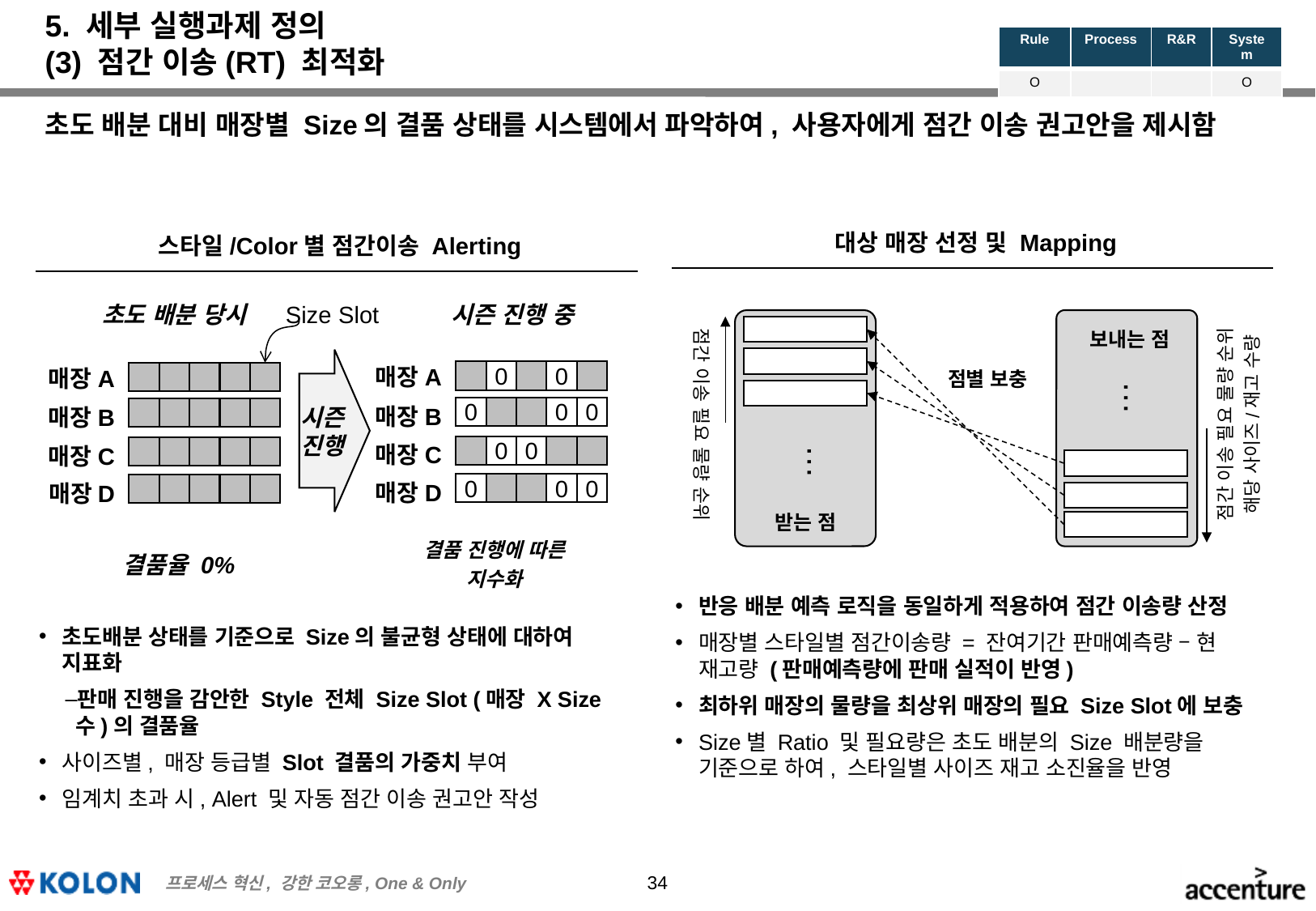

| Rule | Process | R&R | System |
| --- | --- | --- | --- |
| O |  |  | O |
# 5. 세부 실행과제 정의 (3) 점간 이송(RT) 최적화
초도 배분 대비 매장별 Size의 결품 상태를 시스템에서 파악하여, 사용자에게 점간 이송 권고안을 제시함
대상 매장 선정 및 Mapping
스타일/Color별 점간이송 Alerting
초도 배분 당시
시즌 진행 중
Size Slot

보내는 점

시즌
진행
점별 보충
매장A
매장A

0

0

…
매장B
0

0
0
매장B

점간 이송 필요 물량 순위
해당 사이즈/재고 수량
점간 이송 필요 물량 순위
매장C

0
0

매장C

…

0

0
0
매장D

매장D

받는 점

결품 진행에 따른
지수화
결품율 0%
반응 배분 예측 로직을 동일하게 적용하여 점간 이송량 산정
매장별 스타일별 점간이송량 = 잔여기간 판매예측량 – 현 재고량 (판매예측량에 판매 실적이 반영)
최하위 매장의 물량을 최상위 매장의 필요 Size Slot에 보충
Size별 Ratio 및 필요량은 초도 배분의 Size 배분량을 기준으로 하여, 스타일별 사이즈 재고 소진율을 반영
초도배분 상태를 기준으로 Size의 불균형 상태에 대하여 지표화
판매 진행을 감안한 Style 전체 Size Slot (매장 X Size 수)의 결품율
사이즈별, 매장 등급별 Slot 결품의 가중치 부여
임계치 초과 시, Alert 및 자동 점간 이송 권고안 작성